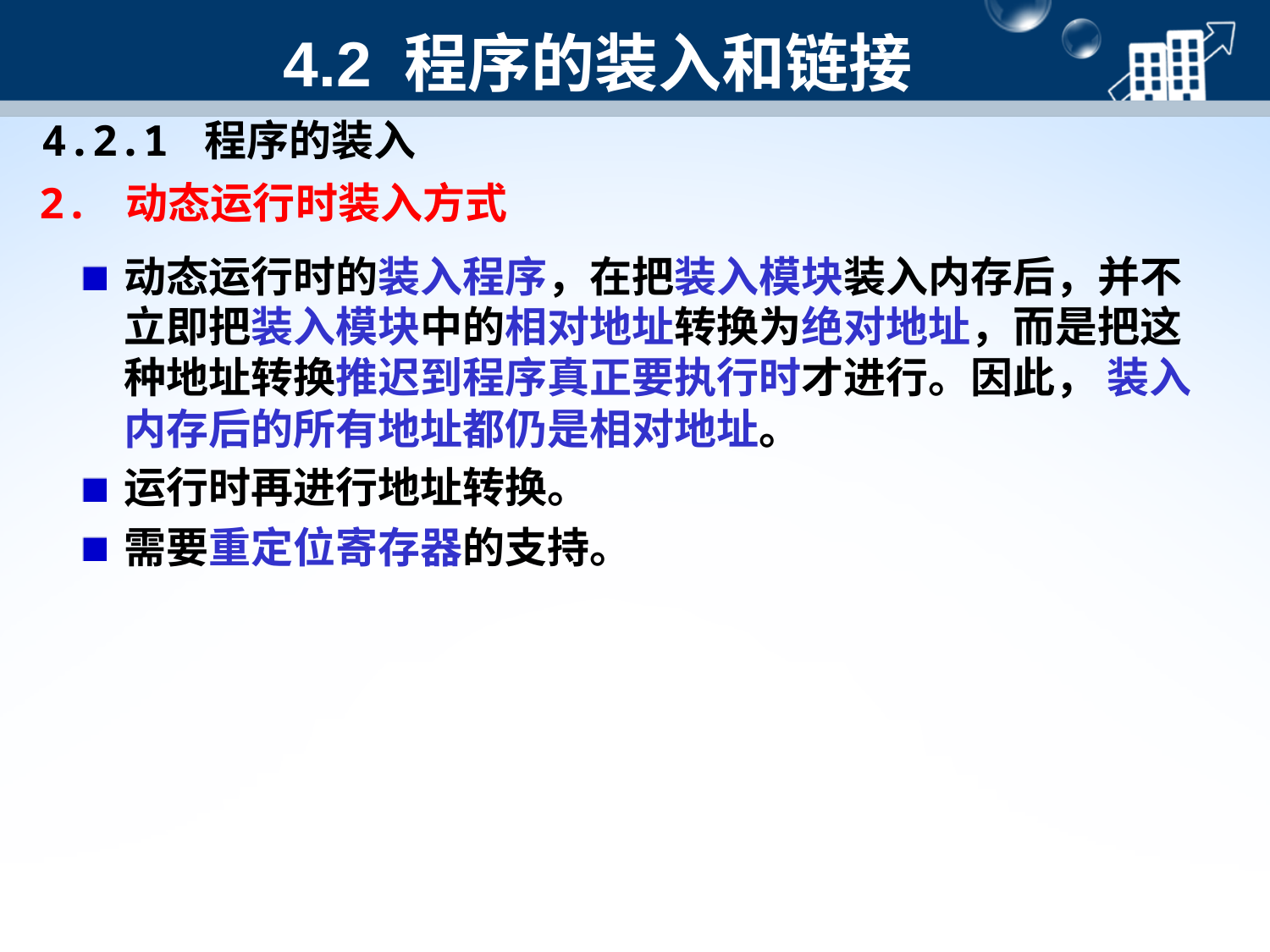

# 4.2 程序的装入和链接
4.2.1 程序的装入
2. 动态运行时装入方式
动态运行时的装入程序，在把装入模块装入内存后，并不立即把装入模块中的相对地址转换为绝对地址，而是把这种地址转换推迟到程序真正要执行时才进行。因此， 装入内存后的所有地址都仍是相对地址。
运行时再进行地址转换。
需要重定位寄存器的支持。